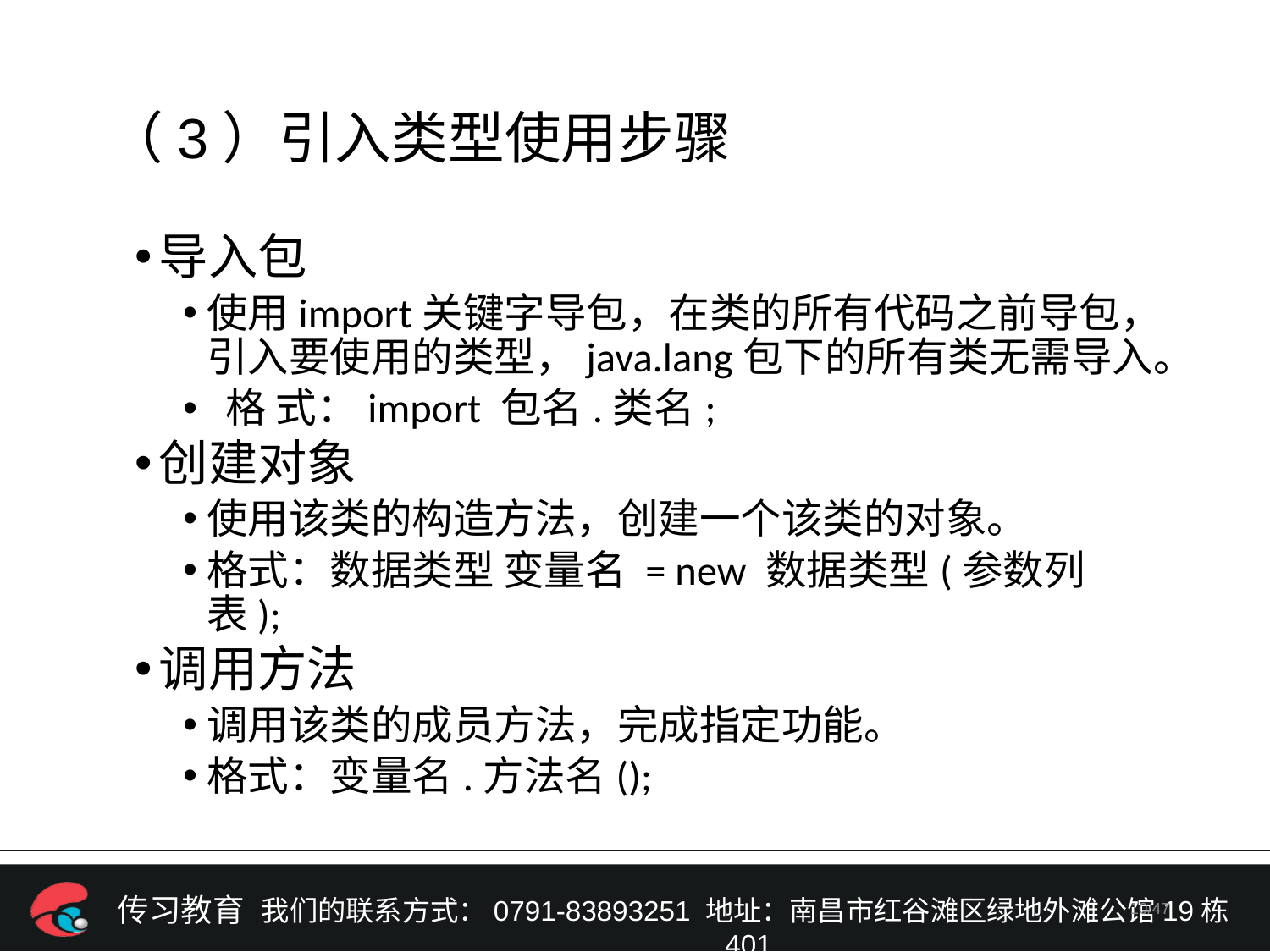

（3）引入类型使用步骤
导入包
使用import关键字导包，在类的所有代码之前导包，引入要使用的类型，java.lang包下的所有类无需导入。
 格 式：import 包名.类名;
创建对象
使用该类的构造方法，创建一个该类的对象。
格式：数据类型 变量名 = new 数据类型(参数列表);
调用方法
调用该类的成员方法，完成指定功能。
格式：变量名.方法名();
10/47